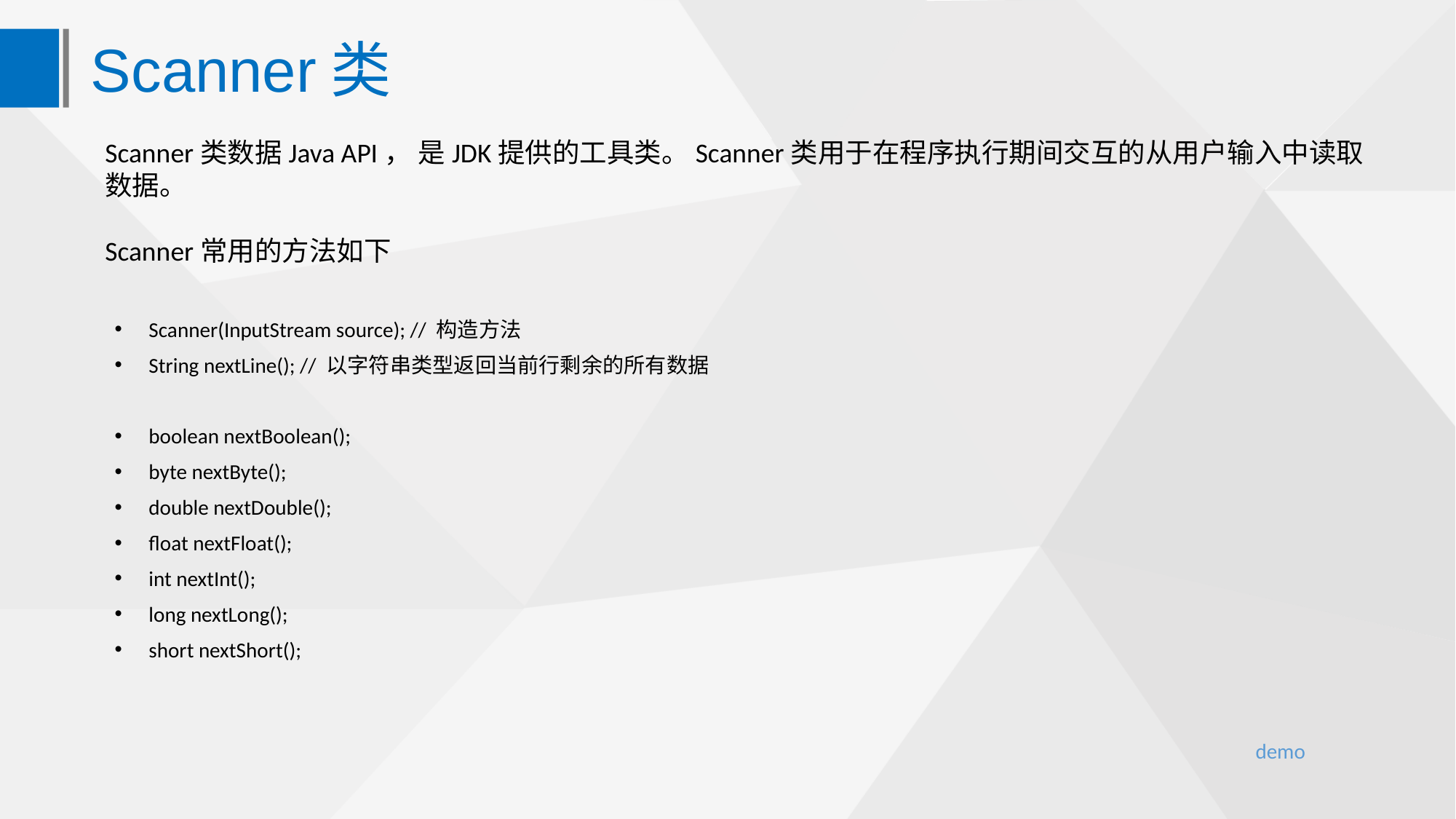

Scanner类

Scanner类数据Java API， 是JDK提供的工具类。Scanner类用于在程序执行期间交互的从用户输入中读取数据。

Scanner常用的方法如下
Scanner(InputStream source); // 构造方法
String nextLine(); // 以字符串类型返回当前行剩余的所有数据

boolean nextBoolean();
byte nextByte();
double nextDouble();
float nextFloat();
int nextInt();
long nextLong();
short nextShort();
demo